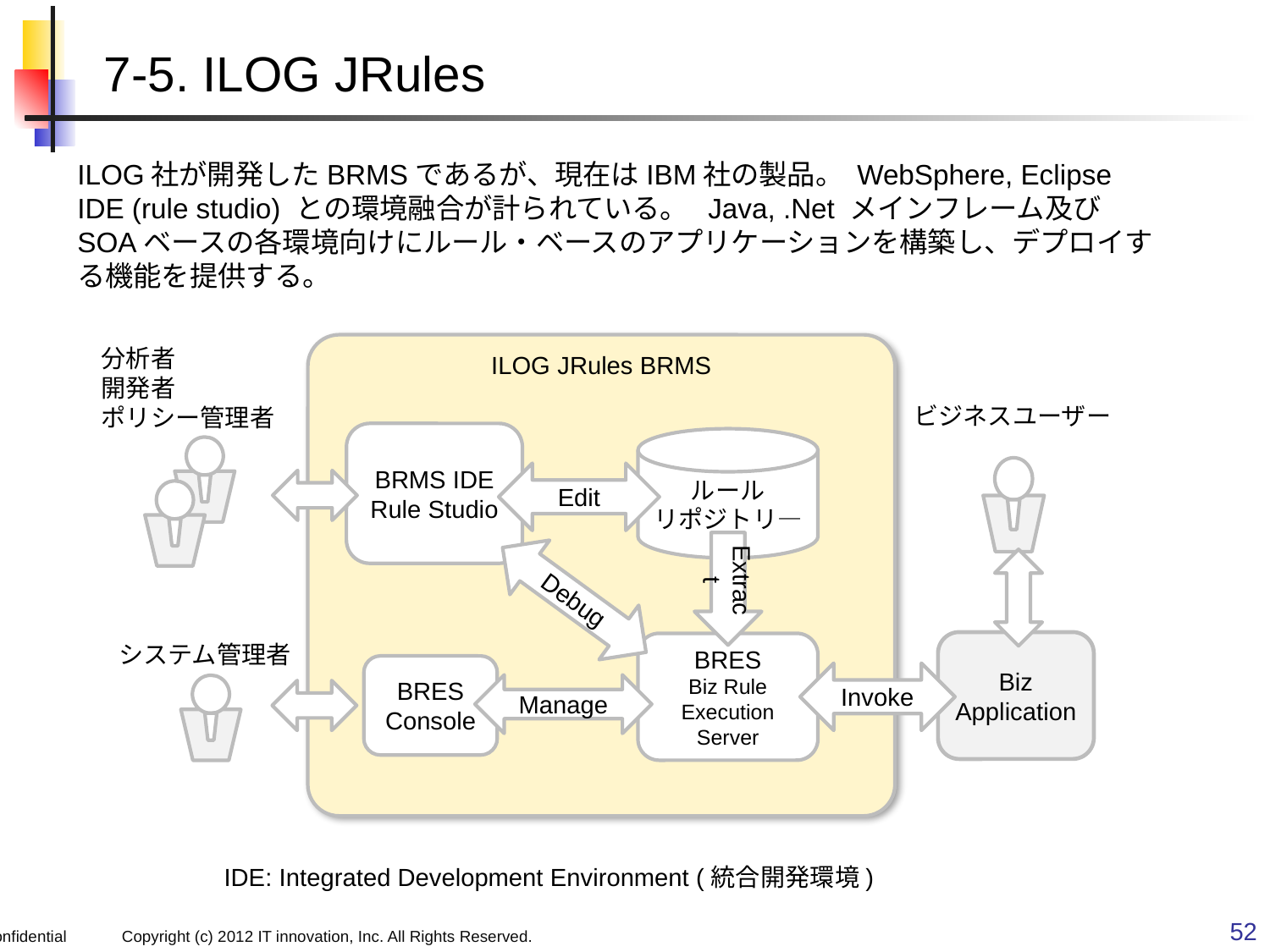

7-5. ILOG JRules
ILOG社が開発したBRMSであるが、現在はIBM社の製品。 WebSphere, Eclipse  IDE (rule studio) との環境融合が計られている。  Java, .Net メインフレーム及びSOAベースの各環境向けにルール・ベースのアプリケーションを構築し、デプロイする機能を提供する。
ILOG JRules BRMS
分析者
開発者
ポリシー管理者
ビジネスユーザー
BRMS IDE
Rule Studio
ルール
リポジトリ―

Edit

Extract

Debug
Biz
Application
システム管理者
BRES
Biz Rule
Execution
Server
BRES
Console
Invoke
Manage

IDE: Integrated Development Environment (統合開発環境)